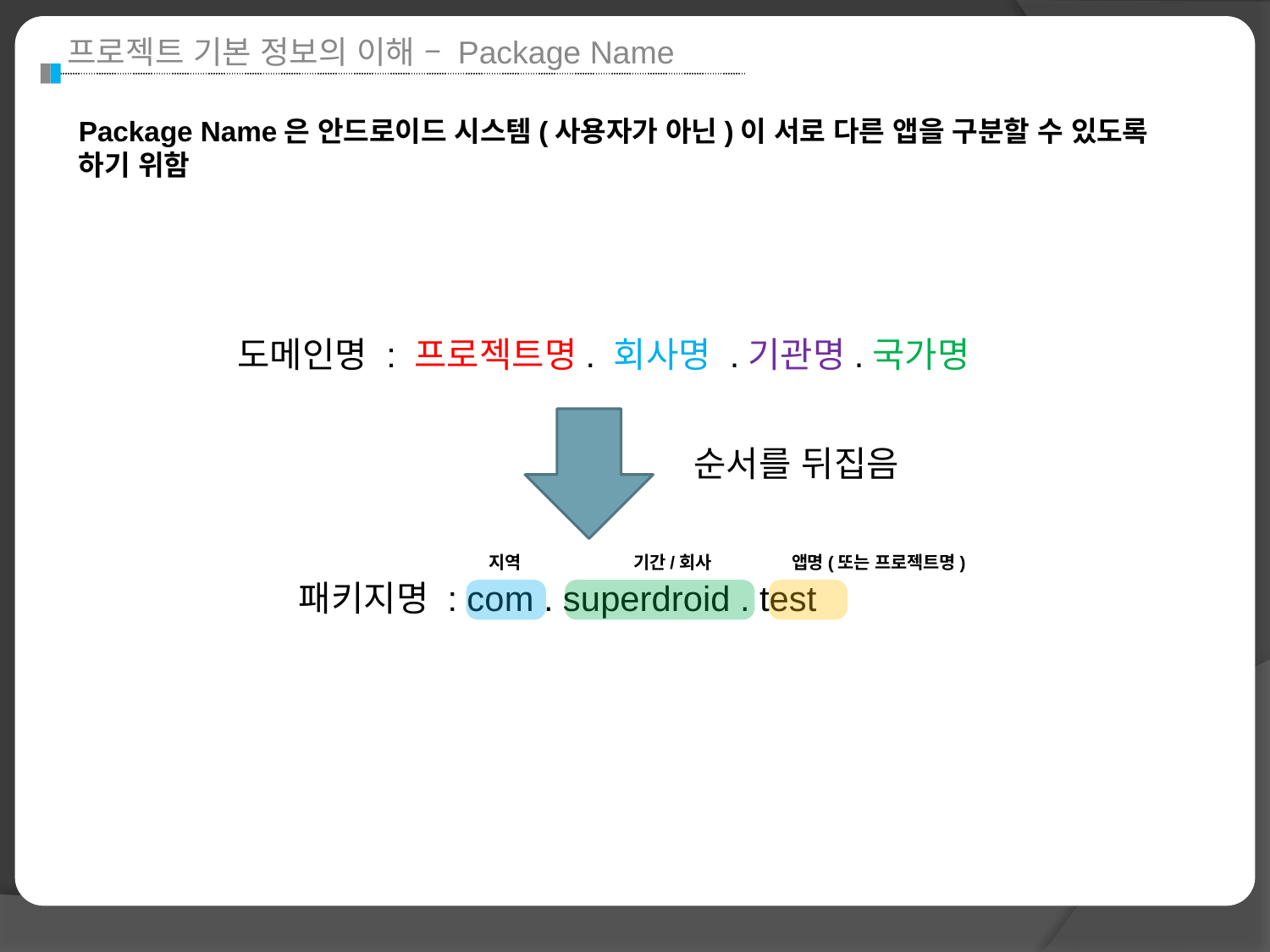

프로젝트 기본 정보의 이해 – Package Name

Package Name은 안드로이드 시스템(사용자가 아닌)이 서로 다른 앱을 구분할 수 있도록 하기 위함
도메인명 : 프로젝트명. 회사명 .기관명.국가명

순서를 뒤집음
지역
기간/회사
앱명(또는 프로젝트명)
패키지명 : com . superdroid . test